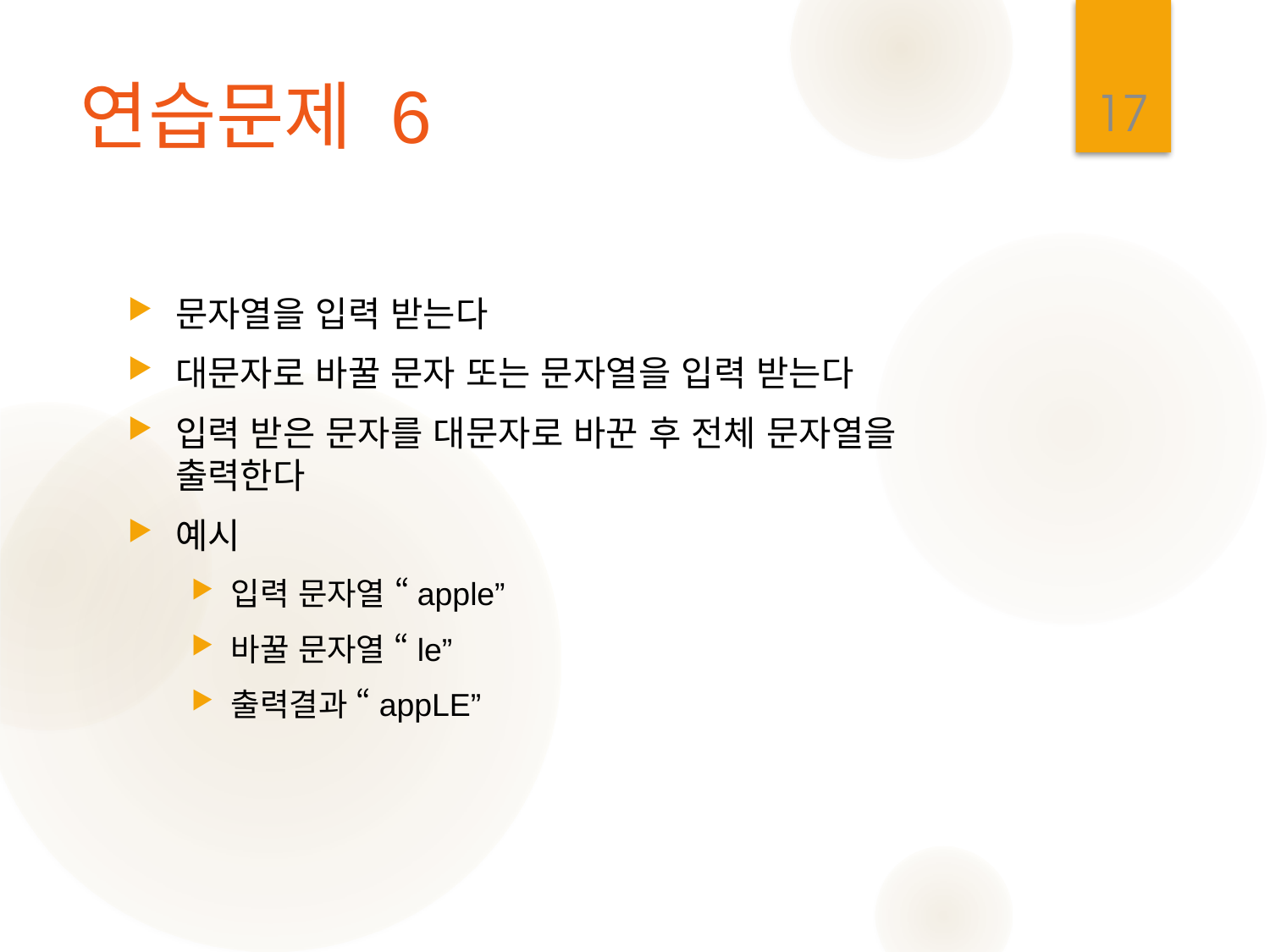

17
# 연습문제 6
문자열을 입력 받는다
대문자로 바꿀 문자 또는 문자열을 입력 받는다
입력 받은 문자를 대문자로 바꾼 후 전체 문자열을 출력한다
예시
입력 문자열 “apple”
바꿀 문자열 “le”
출력결과 “appLE”